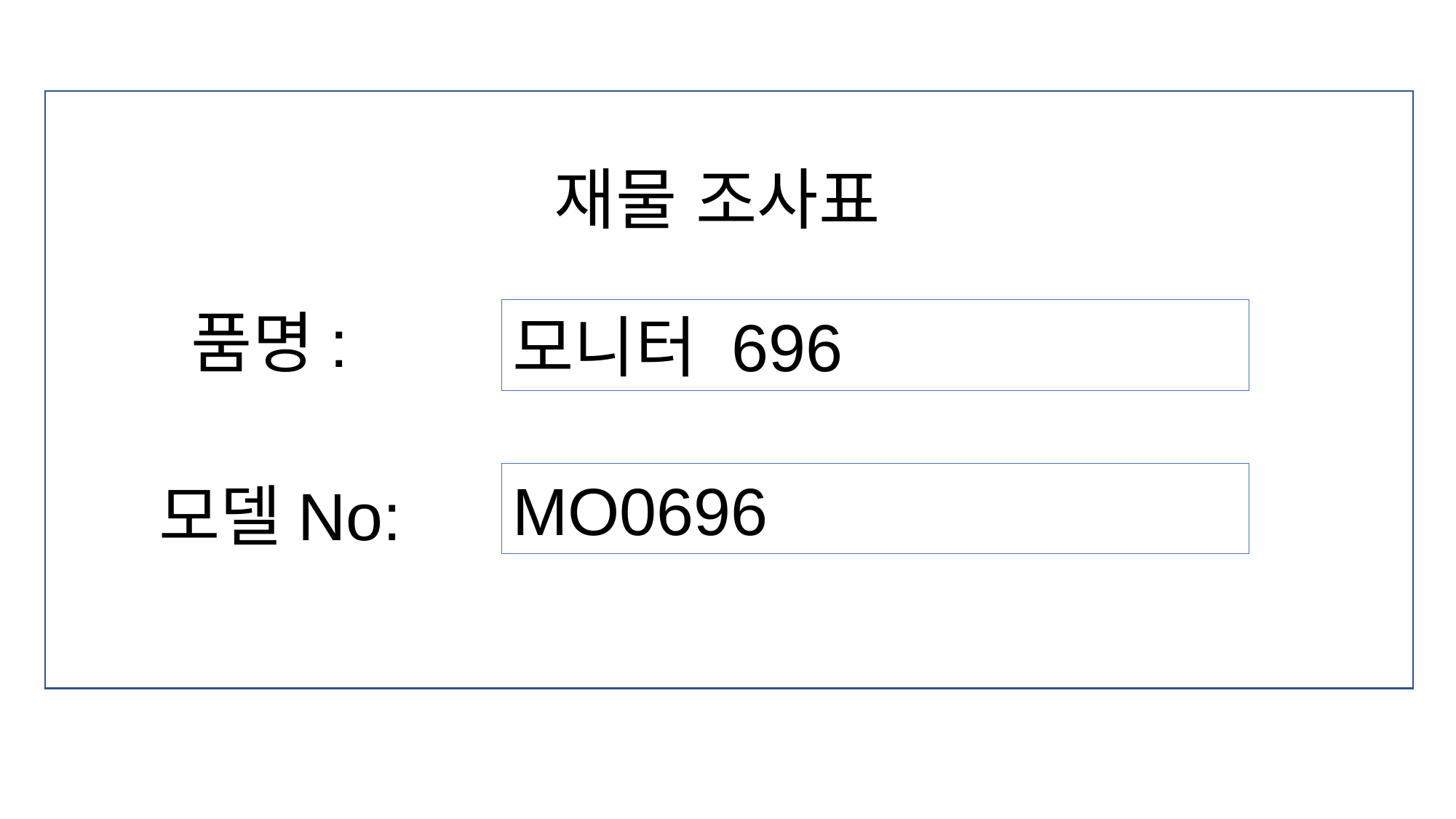

재물 조사표
품명:
모니터 696
MO0696
모델No: